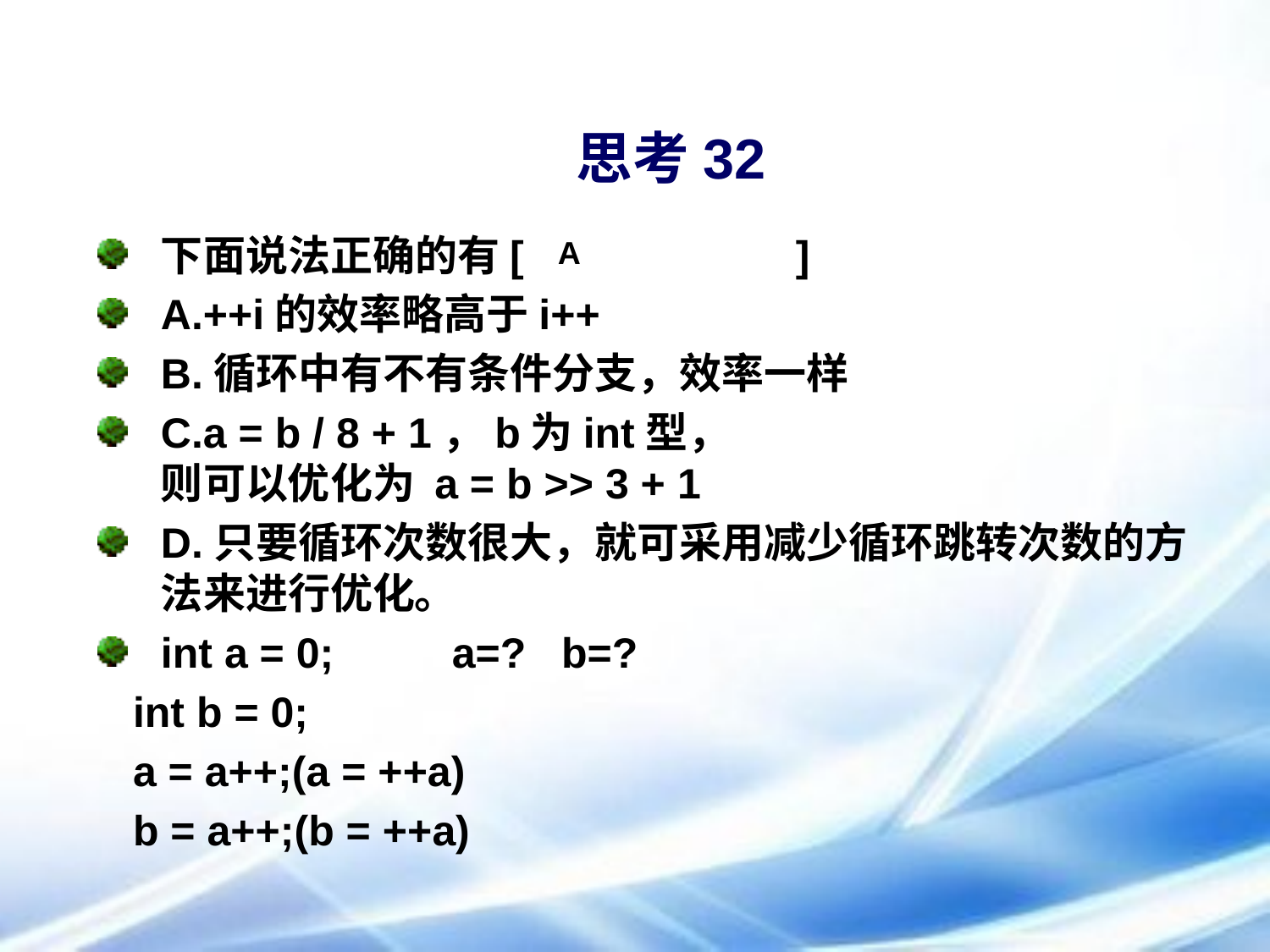

# 思考32
下面说法正确的有[			]
A.++i的效率略高于i++
B.循环中有不有条件分支，效率一样
C.a = b / 8 + 1，b为int型，
则可以优化为 a = b >> 3 + 1
D.只要循环次数很大，就可采用减少循环跳转次数的方法来进行优化。
int a = 0;          a=?   b=?
   int b = 0;
   a = a++;(a = ++a)
   b = a++;(b = ++a)

A